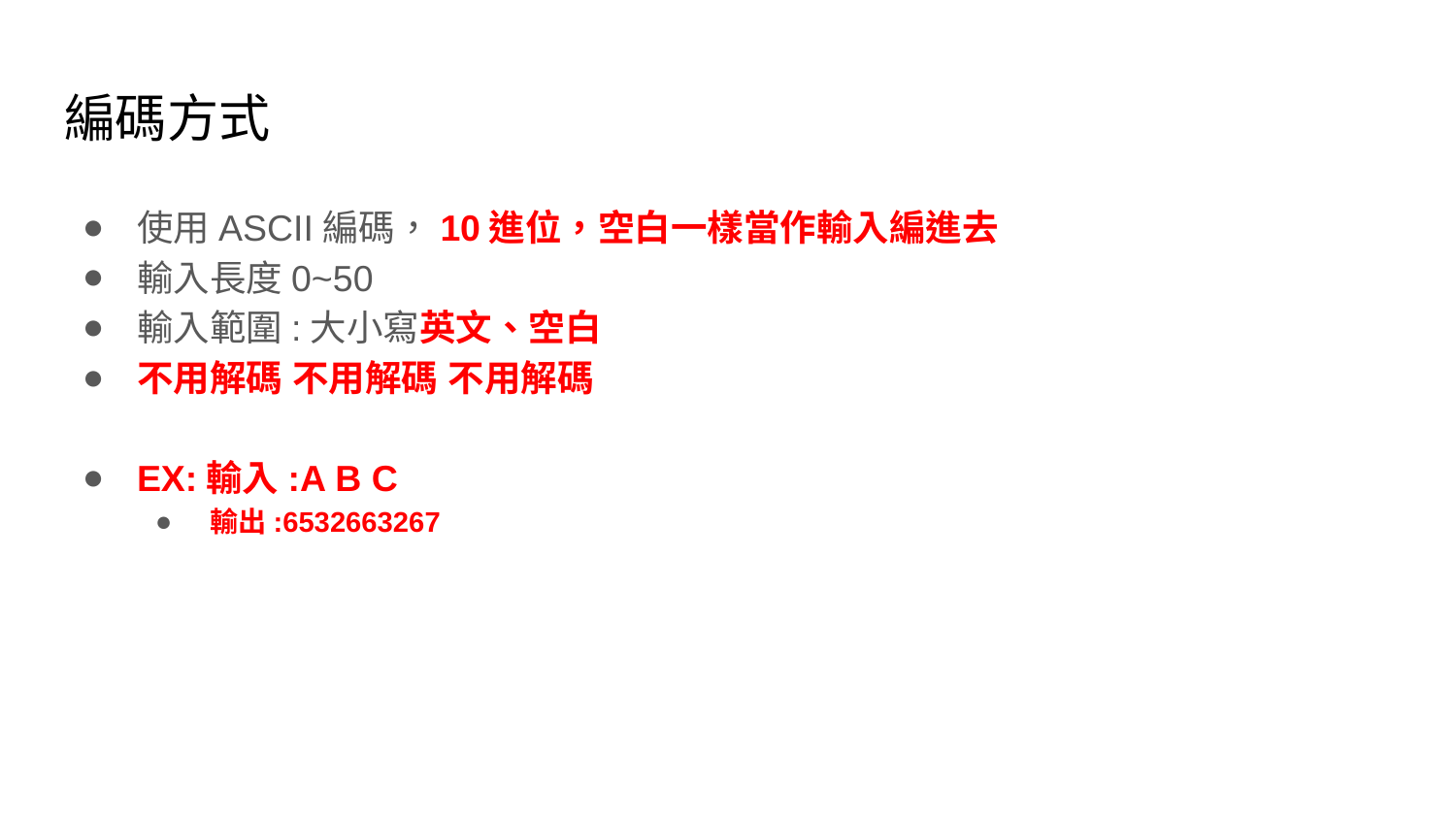

# 編碼方式
使用ASCII編碼，10進位，空白一樣當作輸入編進去
輸入長度0~50
輸入範圍:大小寫英文、空白
不用解碼 不用解碼 不用解碼

EX:輸入:A B C
輸出:6532663267